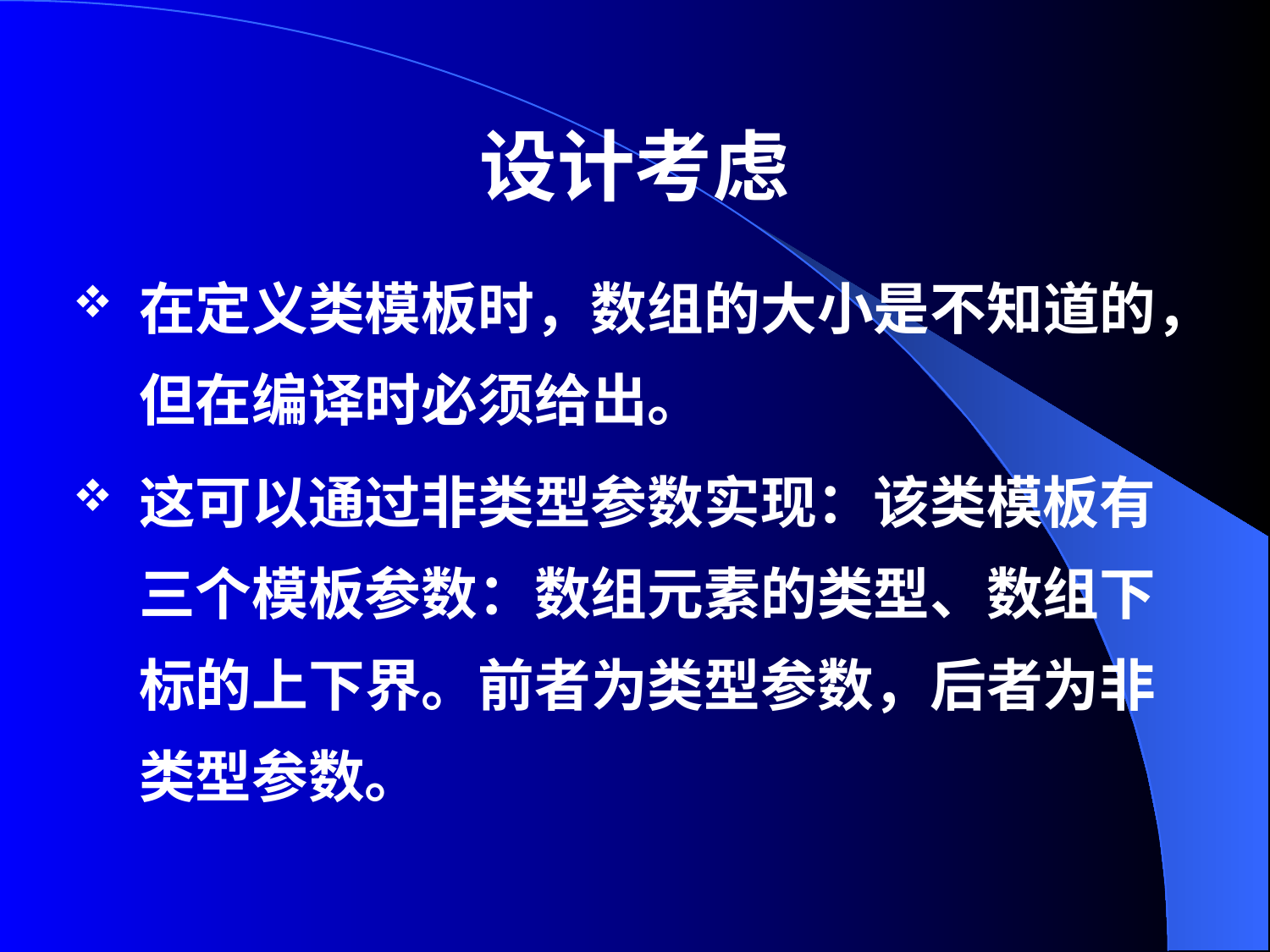

# 设计考虑
在定义类模板时，数组的大小是不知道的，但在编译时必须给出。
这可以通过非类型参数实现：该类模板有三个模板参数：数组元素的类型、数组下标的上下界。前者为类型参数，后者为非类型参数。